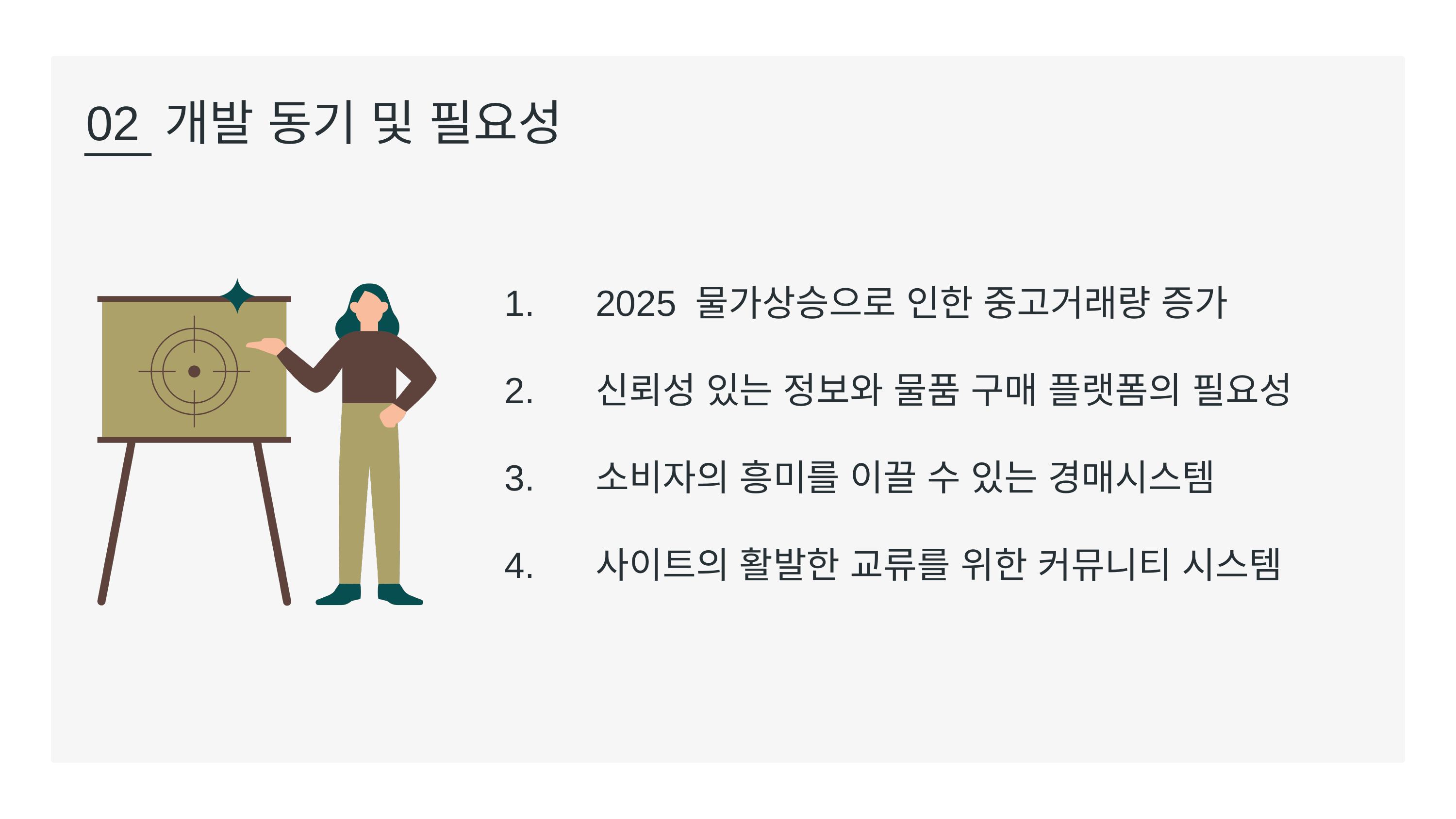

02 개발 동기 및 필요성

2025 물가상승으로 인한 중고거래량 증가

신뢰성 있는 정보와 물품 구매 플랫폼의 필요성

소비자의 흥미를 이끌 수 있는 경매시스템

사이트의 활발한 교류를 위한 커뮤니티 시스템